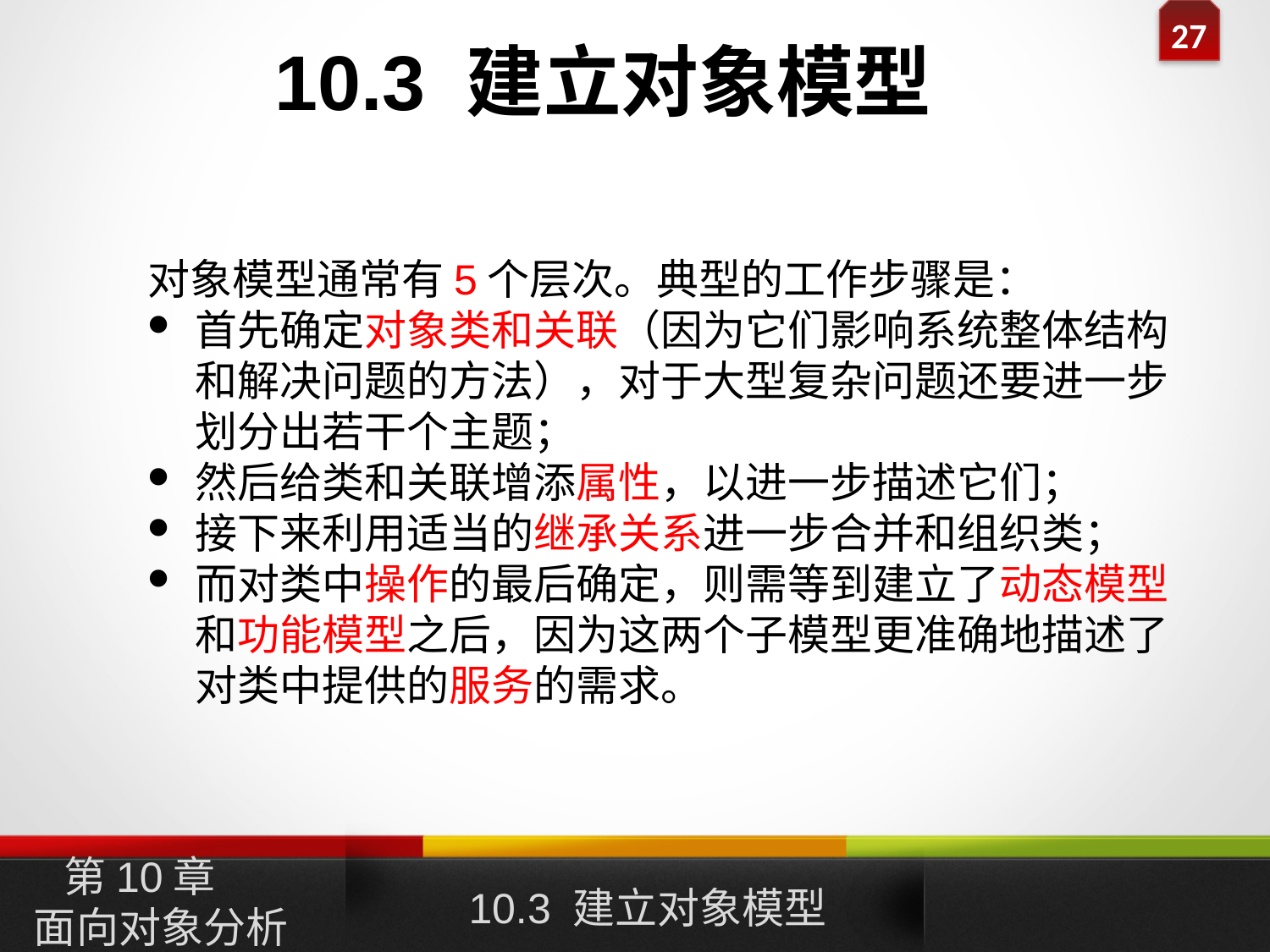

10.3 建立对象模型
对象模型通常有5个层次。典型的工作步骤是：
首先确定对象类和关联（因为它们影响系统整体结构和解决问题的方法），对于大型复杂问题还要进一步划分出若干个主题；
然后给类和关联增添属性，以进一步描述它们；
接下来利用适当的继承关系进一步合并和组织类；
而对类中操作的最后确定，则需等到建立了动态模型和功能模型之后，因为这两个子模型更准确地描述了对类中提供的服务的需求。
10.3 建立对象模型